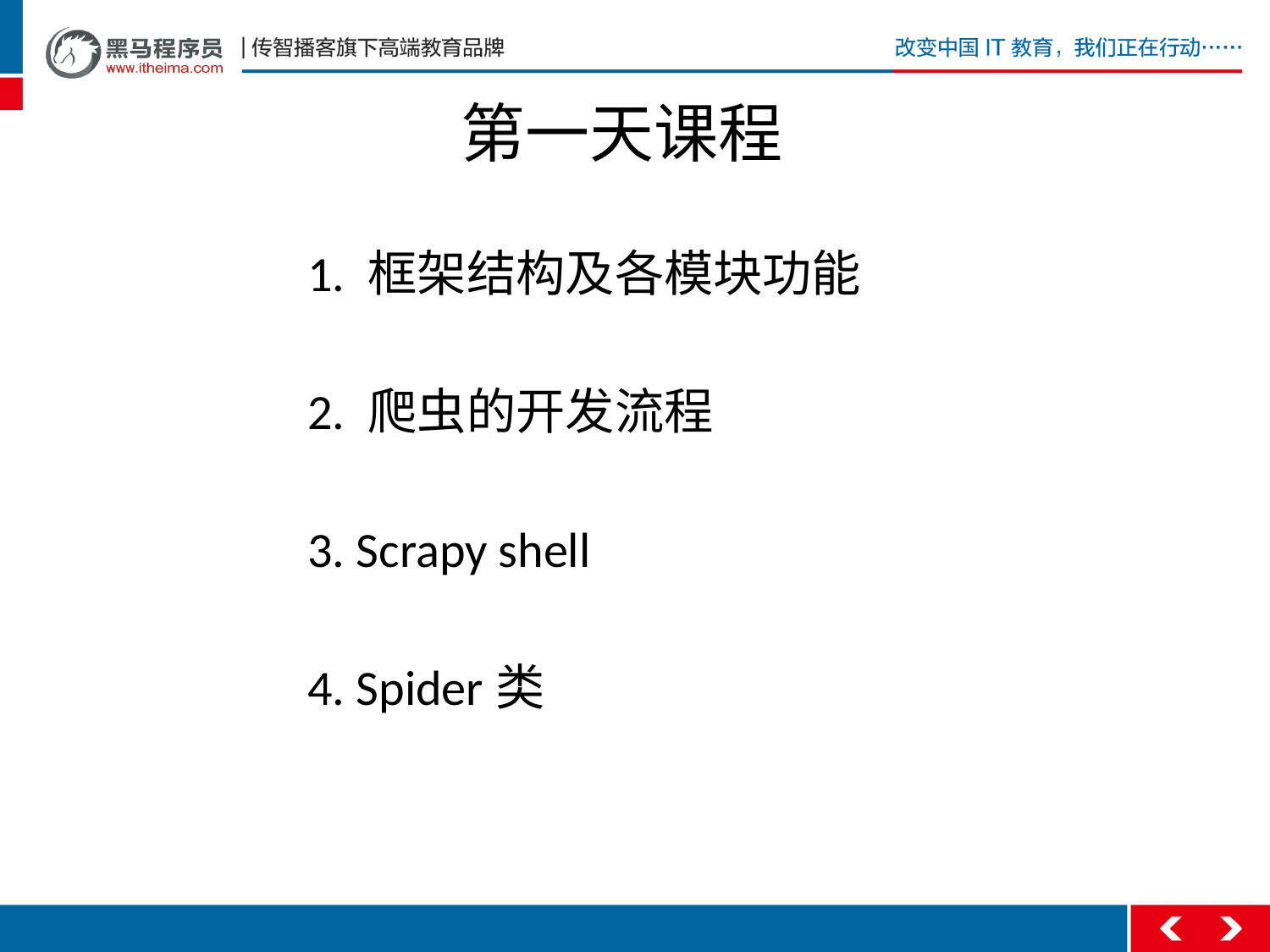

# 第一天课程
1. 框架结构及各模块功能

2. 爬虫的开发流程

3. Scrapy shell

4. Spider类